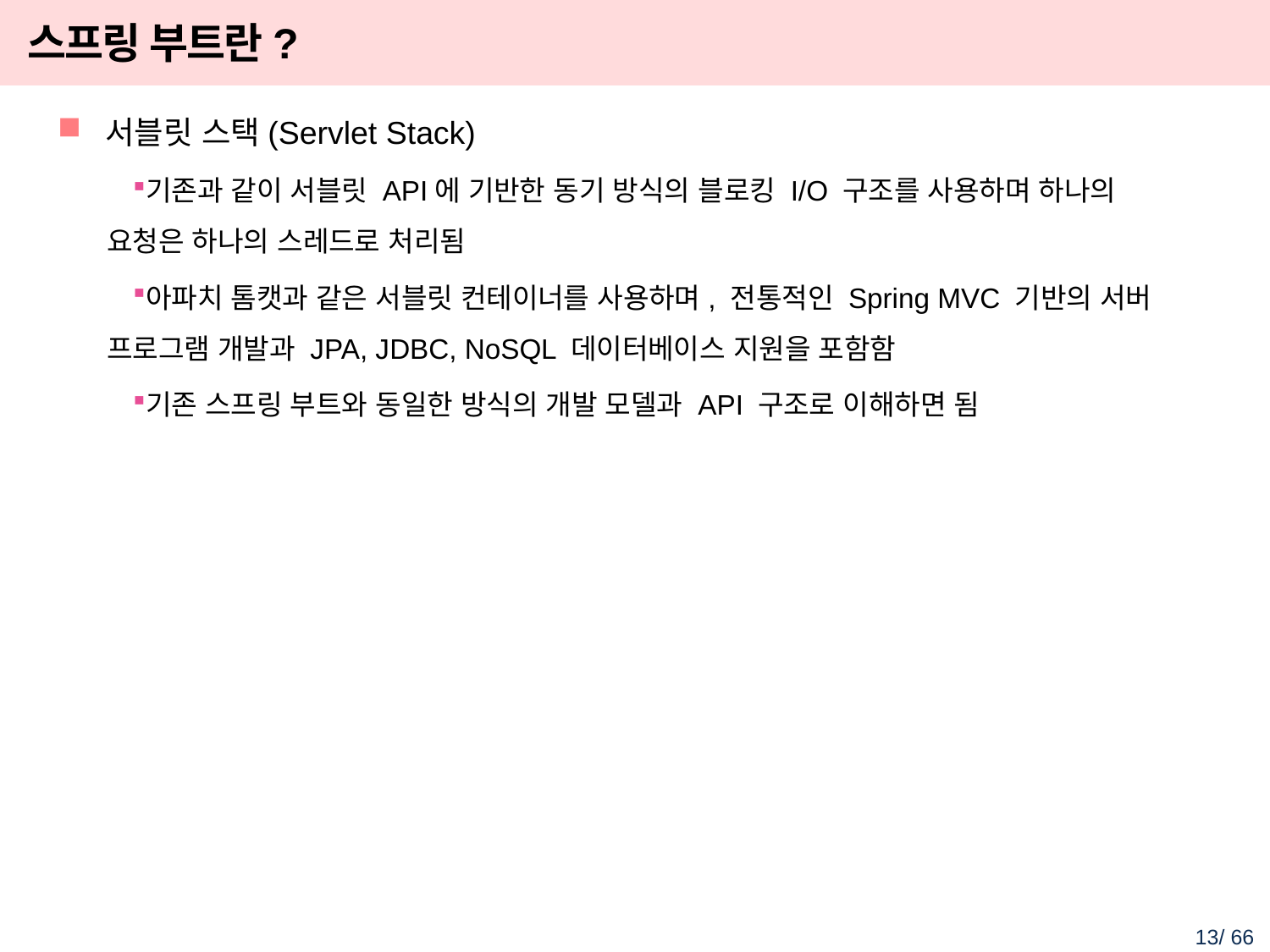

# 스프링 부트란?
서블릿 스택(Servlet Stack)
기존과 같이 서블릿 API에 기반한 동기 방식의 블로킹 I/O 구조를 사용하며 하나의 요청은 하나의 스레드로 처리됨
아파치 톰캣과 같은 서블릿 컨테이너를 사용하며, 전통적인 Spring MVC 기반의 서버 프로그램 개발과 JPA, JDBC, NoSQL 데이터베이스 지원을 포함함
기존 스프링 부트와 동일한 방식의 개발 모델과 API 구조로 이해하면 됨